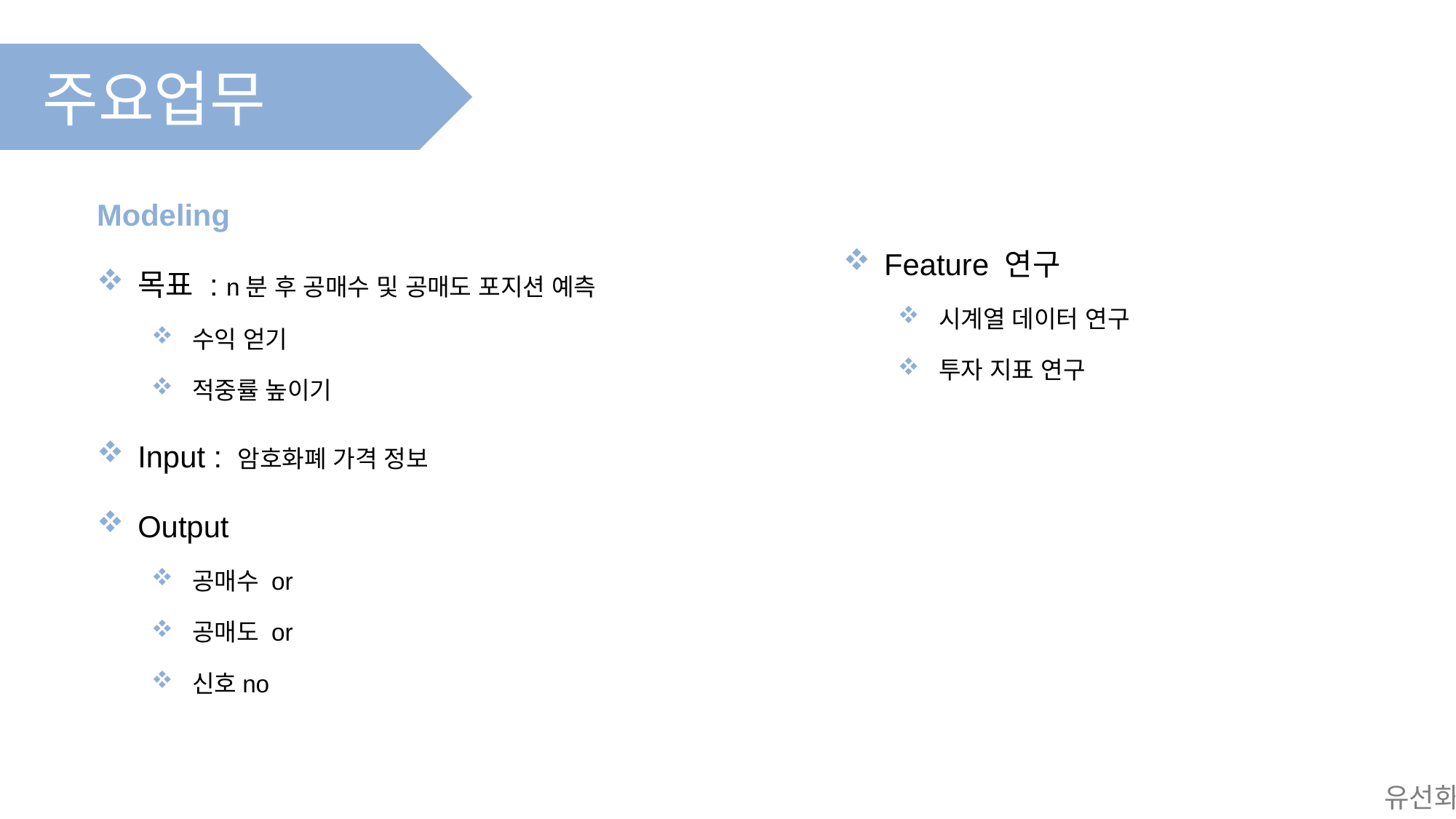

주요업무

Feature 연구
시계열 데이터 연구
투자 지표 연구
Modeling
목표 : n분 후 공매수 및 공매도 포지션 예측
수익 얻기
적중률 높이기
Input : 암호화폐 가격 정보
Output
공매수 or
공매도 or
신호no
유선화